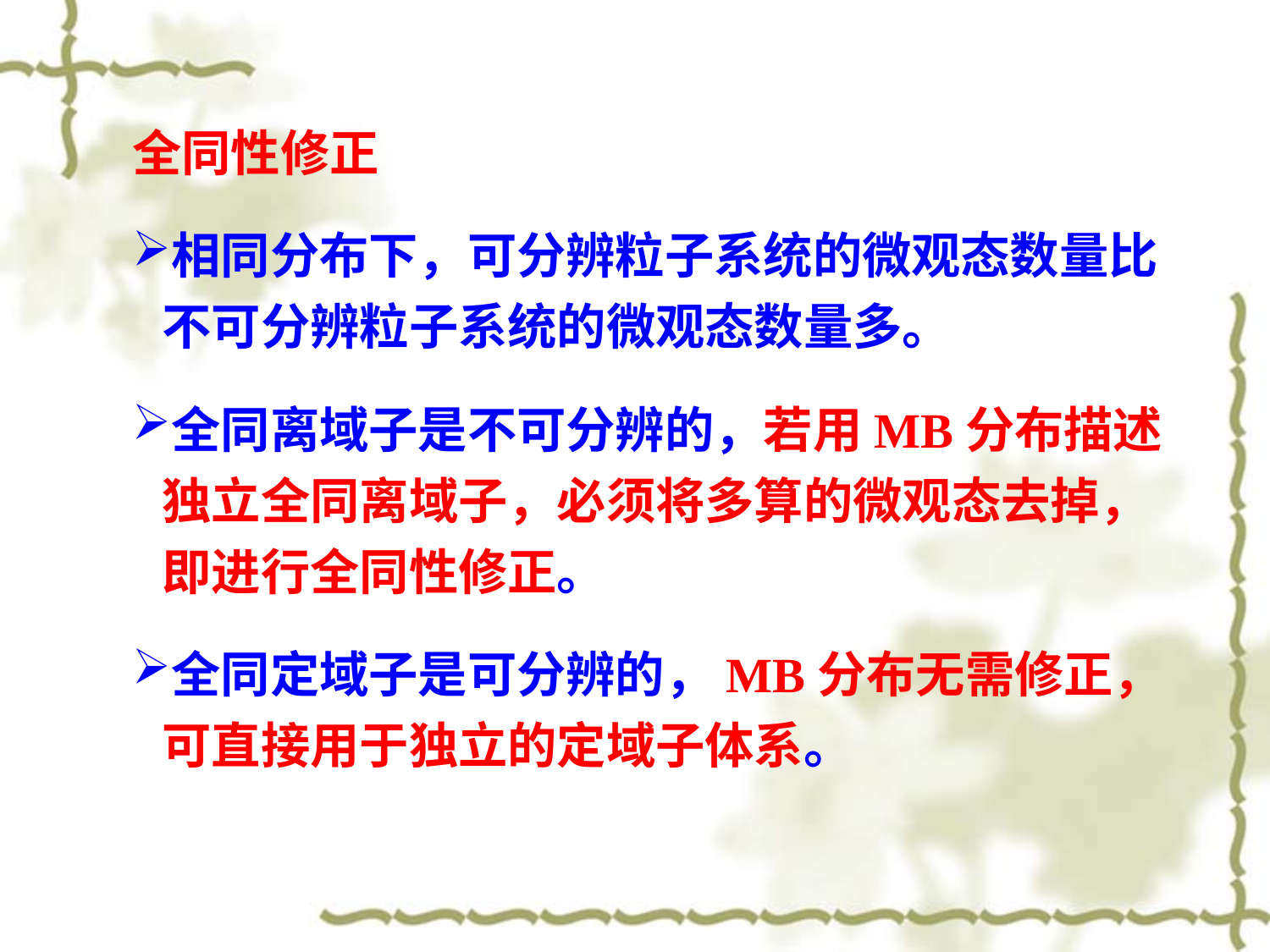

全同性修正
相同分布下，可分辨粒子系统的微观态数量比不可分辨粒子系统的微观态数量多。
全同离域子是不可分辨的，若用MB分布描述独立全同离域子，必须将多算的微观态去掉，即进行全同性修正。
全同定域子是可分辨的，MB分布无需修正，可直接用于独立的定域子体系。